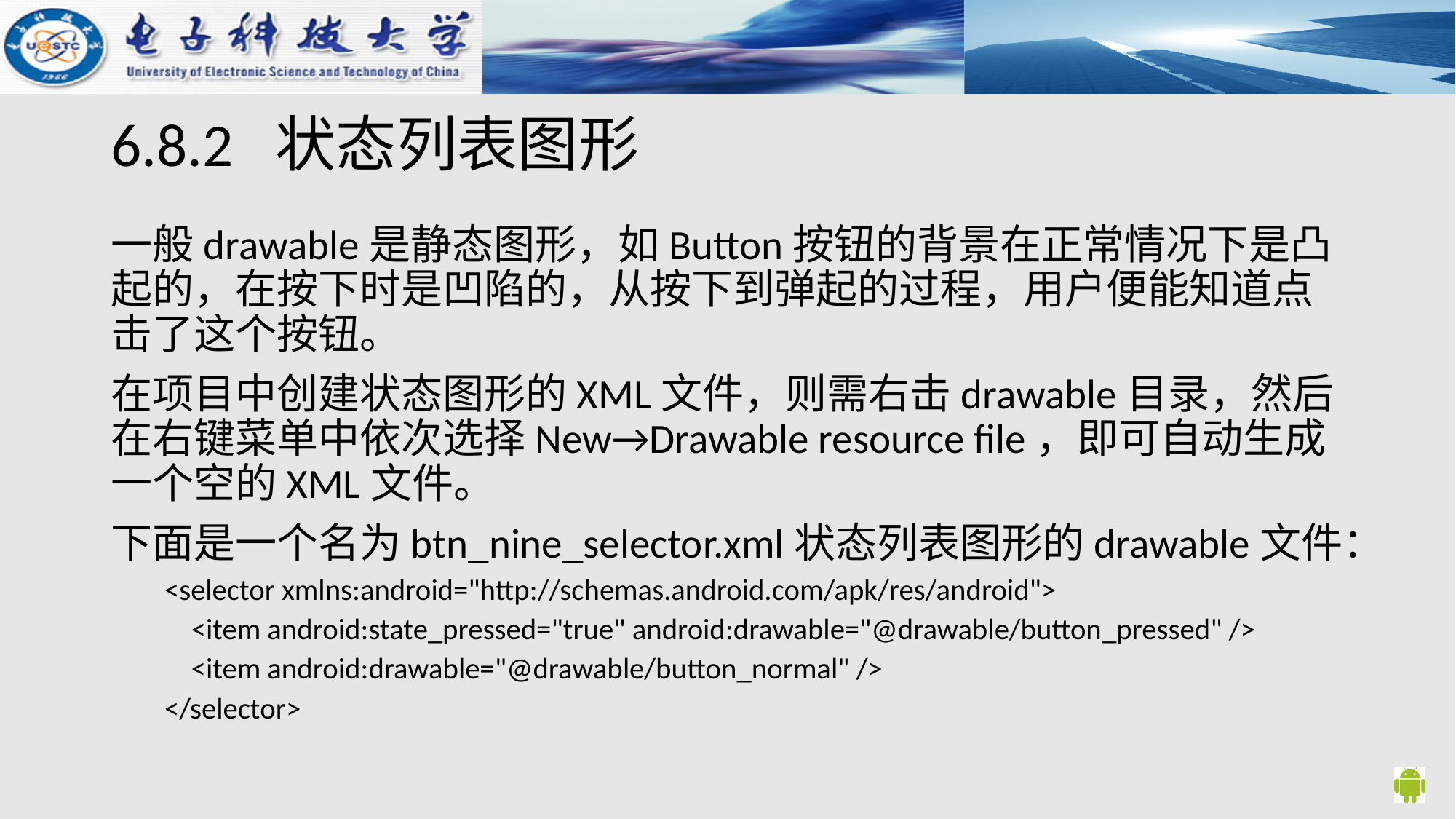

# 6.8.2  状态列表图形
一般drawable是静态图形，如Button按钮的背景在正常情况下是凸起的，在按下时是凹陷的，从按下到弹起的过程，用户便能知道点击了这个按钮。
在项目中创建状态图形的XML文件，则需右击drawable目录，然后在右键菜单中依次选择New→Drawable resource file，即可自动生成一个空的XML文件。
下面是一个名为btn_nine_selector.xml状态列表图形的drawable文件：
<selector xmlns:android="http://schemas.android.com/apk/res/android">
    <item android:state_pressed="true" android:drawable="@drawable/button_pressed" />
    <item android:drawable="@drawable/button_normal" />
</selector>